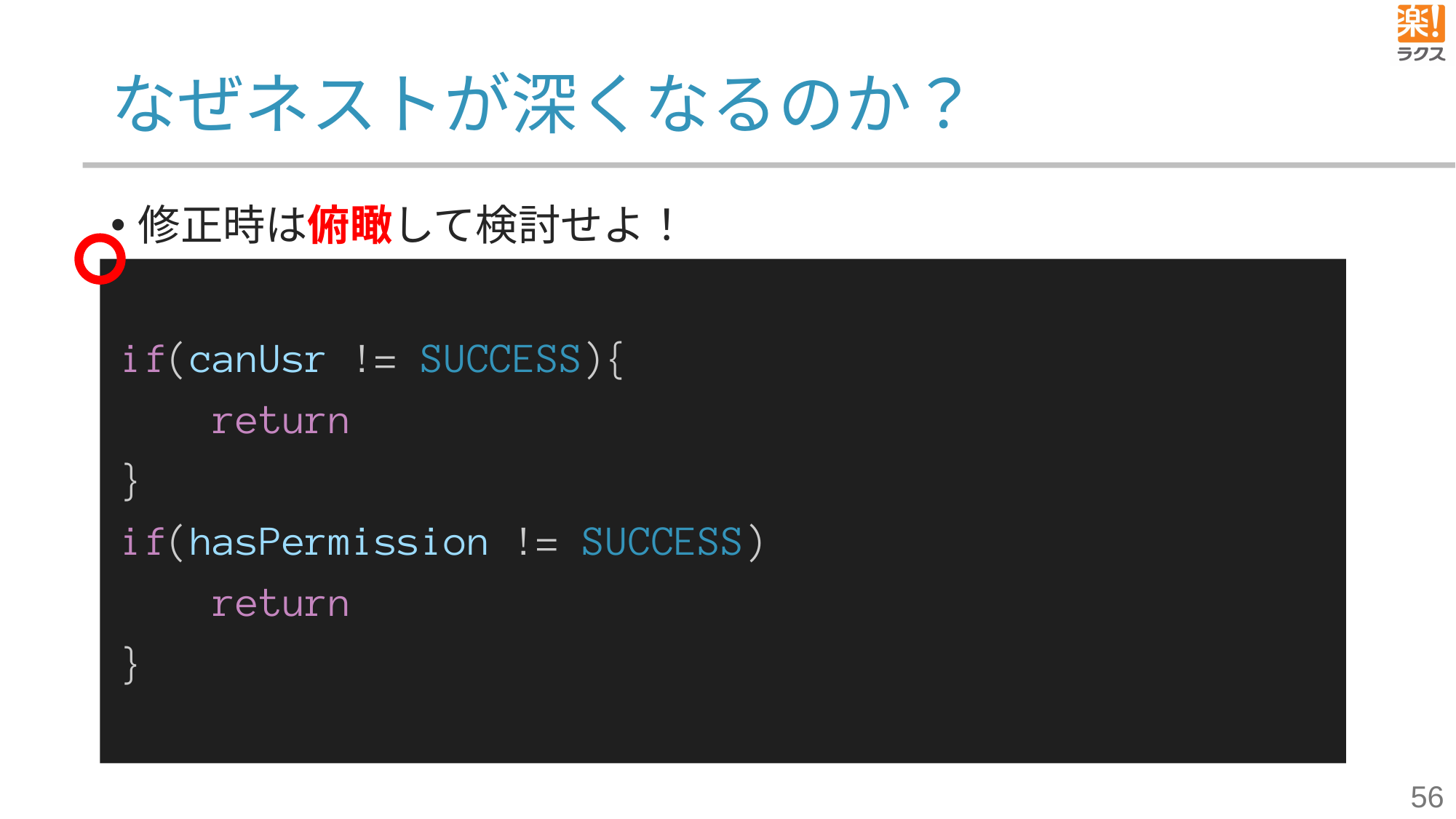

# なぜネストが深くなるのか？
修正時は俯瞰して検討せよ！

if(canUsr != SUCCESS){
    return
}
if(hasPermission != SUCCESS)
    return
}
56